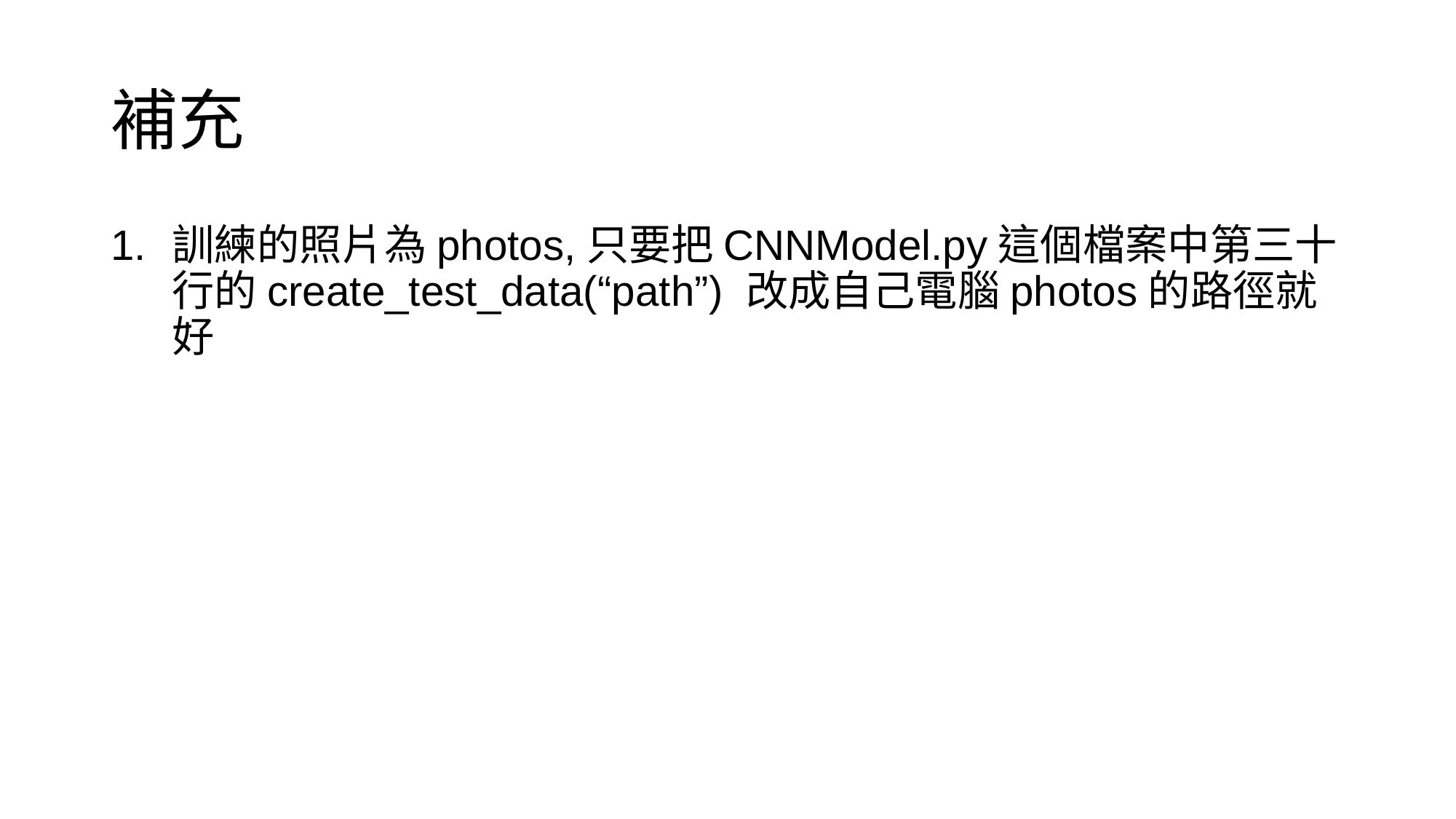

# 補充
訓練的照片為photos,只要把CNNModel.py這個檔案中第三十行的create_test_data(“path”) 改成自己電腦photos的路徑就好